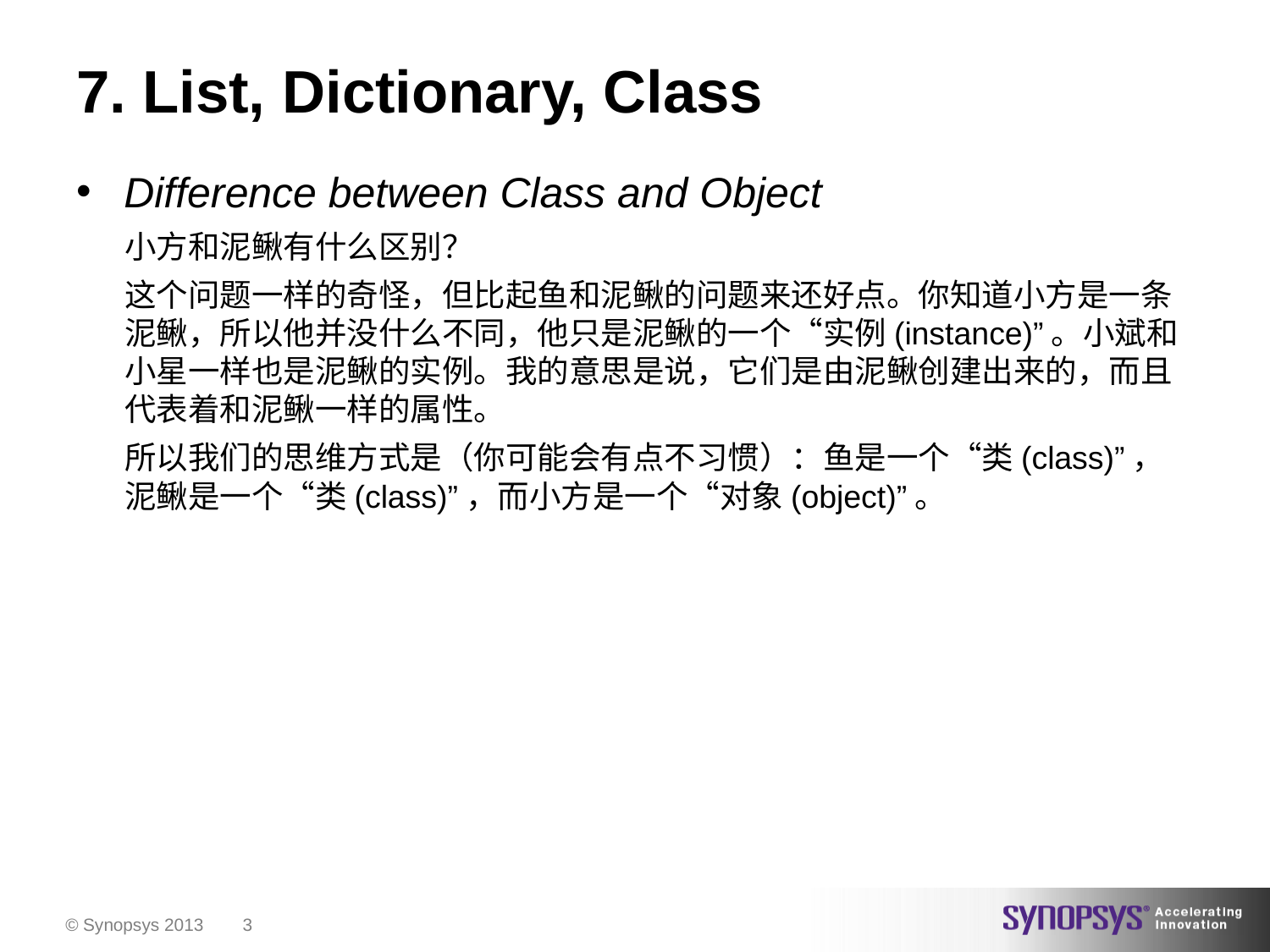

# 7. List, Dictionary, Class
Difference between Class and Object
小方和泥鳅有什么区别？
这个问题一样的奇怪，但比起鱼和泥鳅的问题来还好点。你知道小方是一条泥鳅，所以他并没什么不同，他只是泥鳅的一个“实例(instance)”。小斌和小星一样也是泥鳅的实例。我的意思是说，它们是由泥鳅创建出来的，而且代表着和泥鳅一样的属性。
所以我们的思维方式是（你可能会有点不习惯）：鱼是一个“类(class)”，泥鳅是一个“类(class)”，而小方是一个“对象(object)”。